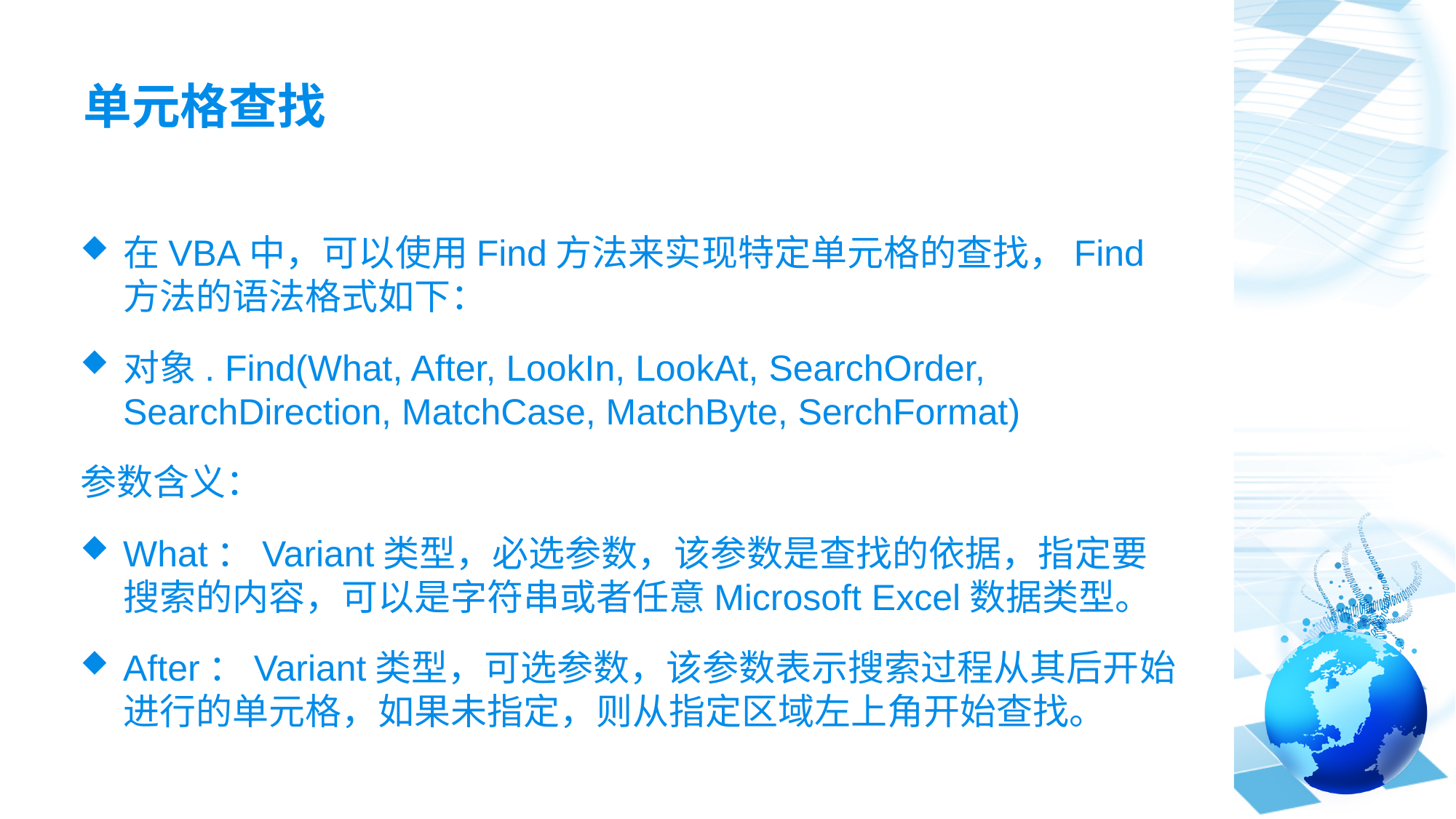

# 单元格查找

在VBA中，可以使用Find方法来实现特定单元格的查找，Find方法的语法格式如下：
对象. Find(What, After, LookIn, LookAt, SearchOrder, SearchDirection, MatchCase, MatchByte, SerchFormat)
参数含义：
What：Variant类型，必选参数，该参数是查找的依据，指定要搜索的内容，可以是字符串或者任意Microsoft Excel数据类型。
After：Variant类型，可选参数，该参数表示搜索过程从其后开始进行的单元格，如果未指定，则从指定区域左上角开始查找。